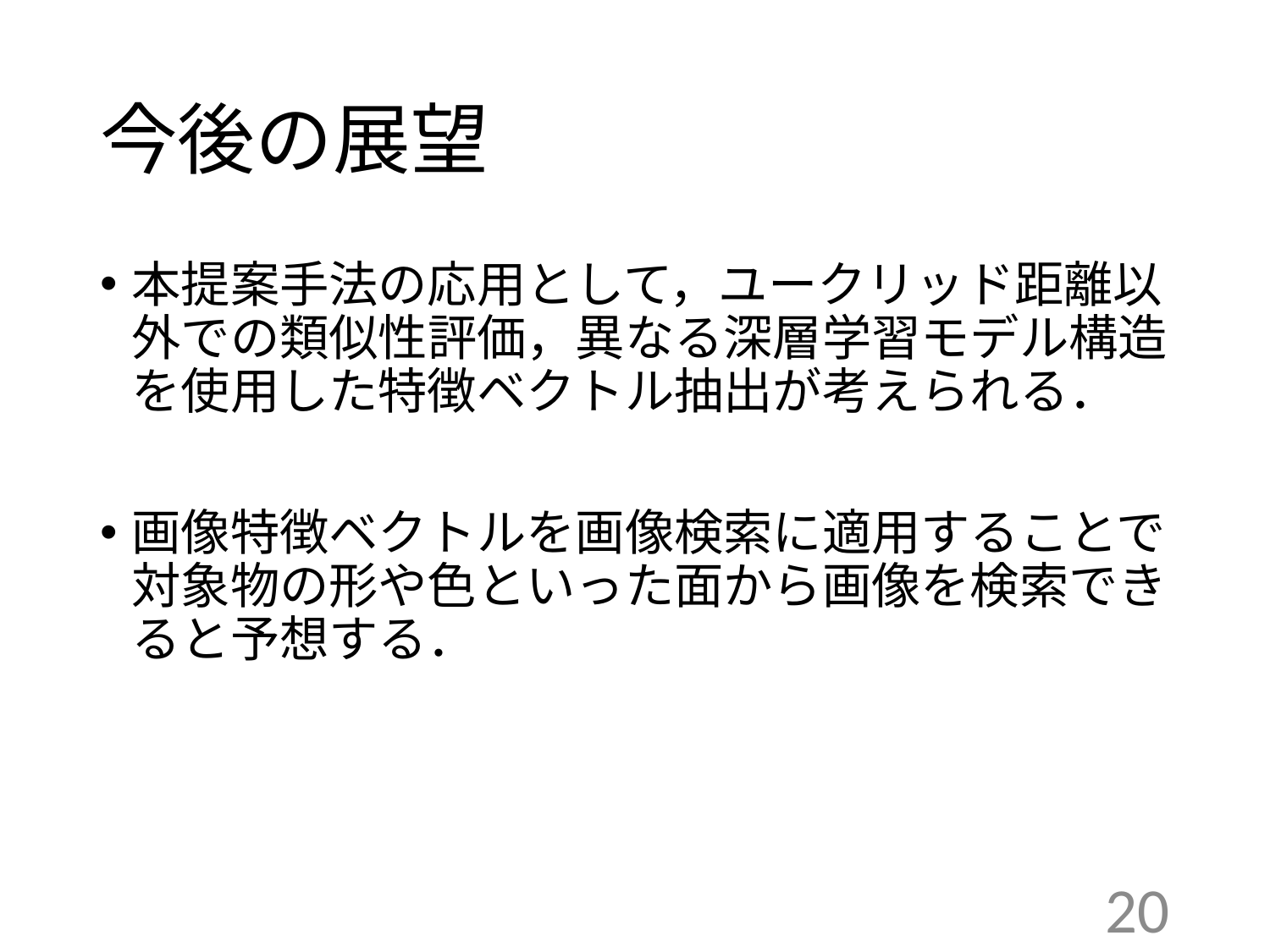

# 今後の展望
本提案手法の応用として，ユークリッド距離以外での類似性評価，異なる深層学習モデル構造を使用した特徴ベクトル抽出が考えられる．

画像特徴ベクトルを画像検索に適用することで対象物の形や色といった面から画像を検索できると予想する．
20